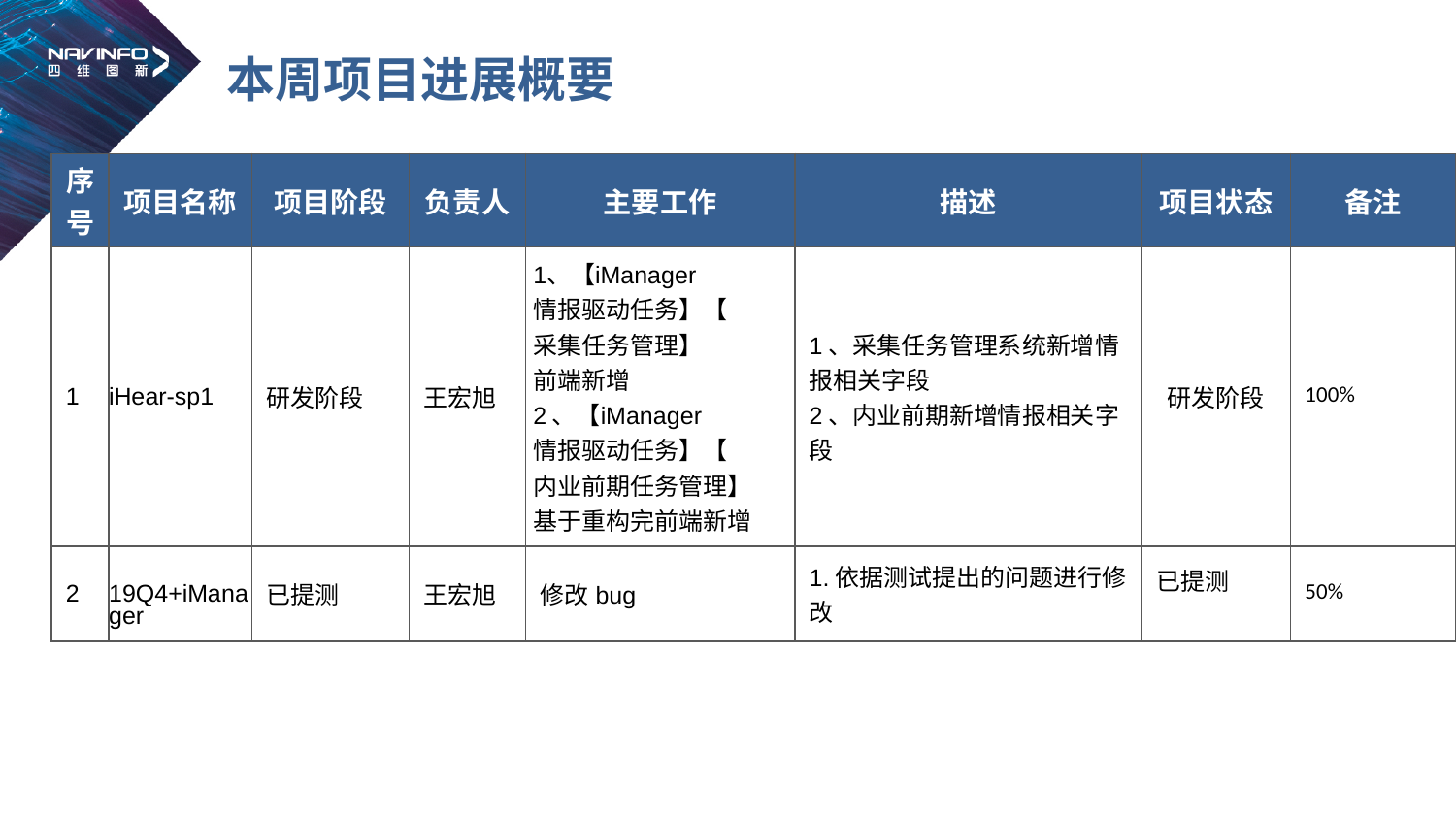

# 本周项目进展概要
| 序号 | 项目名称 | 项目阶段 | 负责人 | 主要工作 | 描述 | 项目状态 | 备注 |
| --- | --- | --- | --- | --- | --- | --- | --- |
| 1 | iHear-sp1 | 研发阶段 | 王宏旭 | 1、【iManager情报驱动任务】【采集任务管理】前端新增 2、【iManager情报驱动任务】【内业前期任务管理】基于重构完前端新增 | 1、采集任务管理系统新增情报相关字段 2、内业前期新增情报相关字段 | 研发阶段 | 100% |
| 2 | 19Q4+iManager | 已提测 | 王宏旭 | 修改bug | 1.依据测试提出的问题进行修改 | 已提测 | 50% |